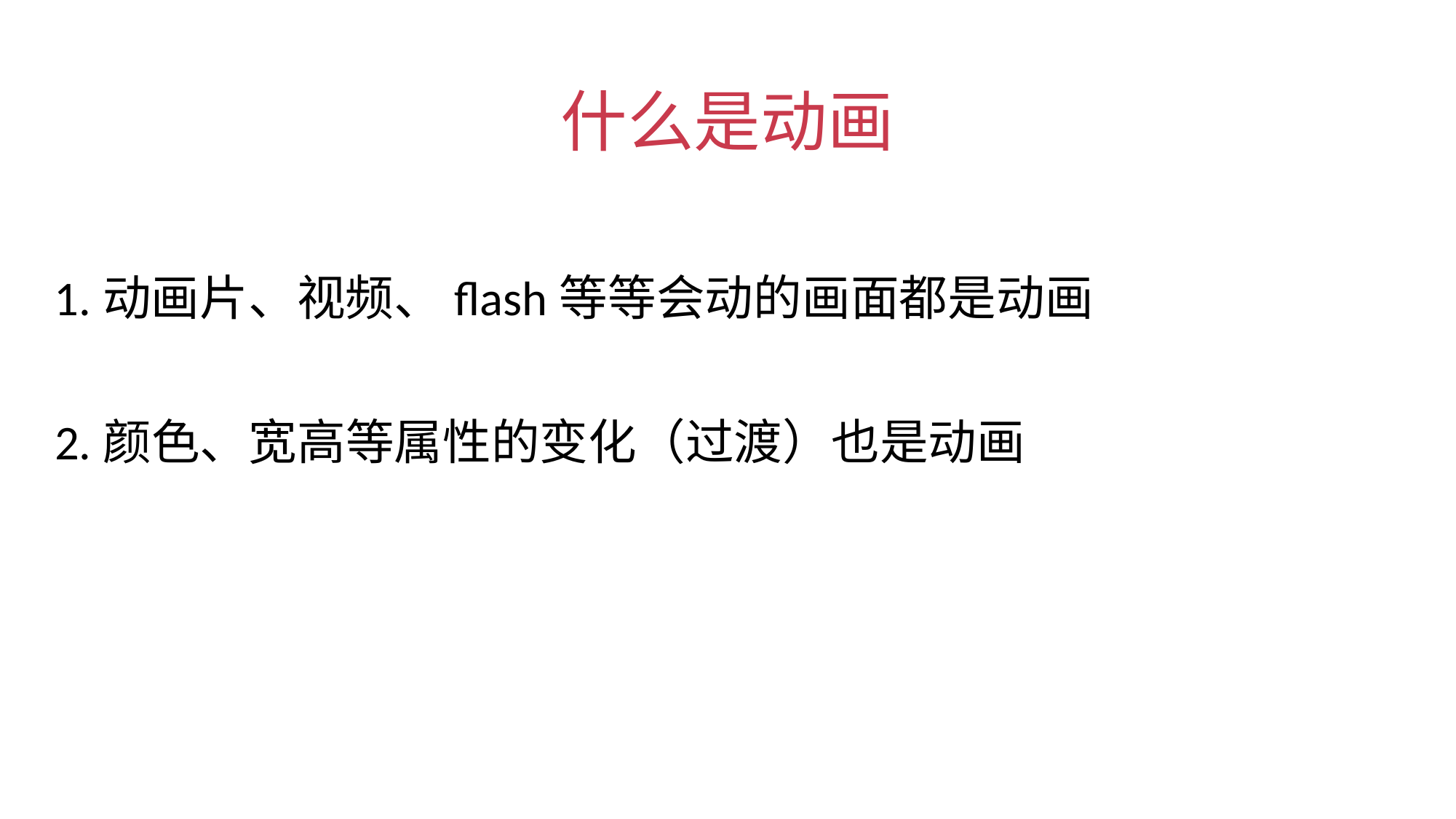

# 什么是动画
    1.动画片、视频、flash等等会动的画面都是动画
    2.颜色、宽高等属性的变化（过渡）也是动画